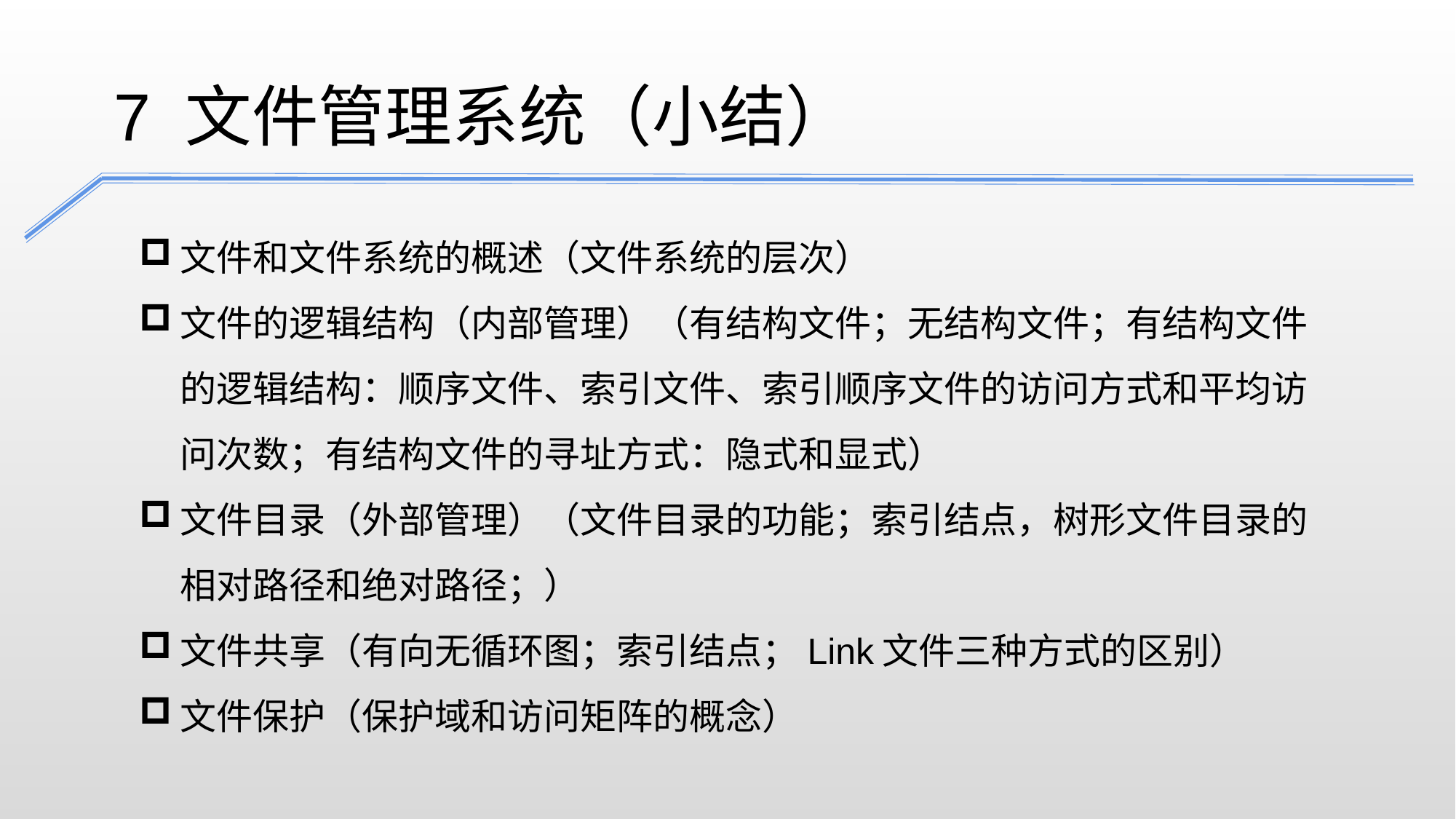

7 文件管理系统（小结）
文件和文件系统的概述（文件系统的层次）
文件的逻辑结构（内部管理）（有结构文件；无结构文件；有结构文件的逻辑结构：顺序文件、索引文件、索引顺序文件的访问方式和平均访问次数；有结构文件的寻址方式：隐式和显式）
文件目录（外部管理）（文件目录的功能；索引结点，树形文件目录的相对路径和绝对路径；）
文件共享（有向无循环图；索引结点；Link文件三种方式的区别）
文件保护（保护域和访问矩阵的概念）